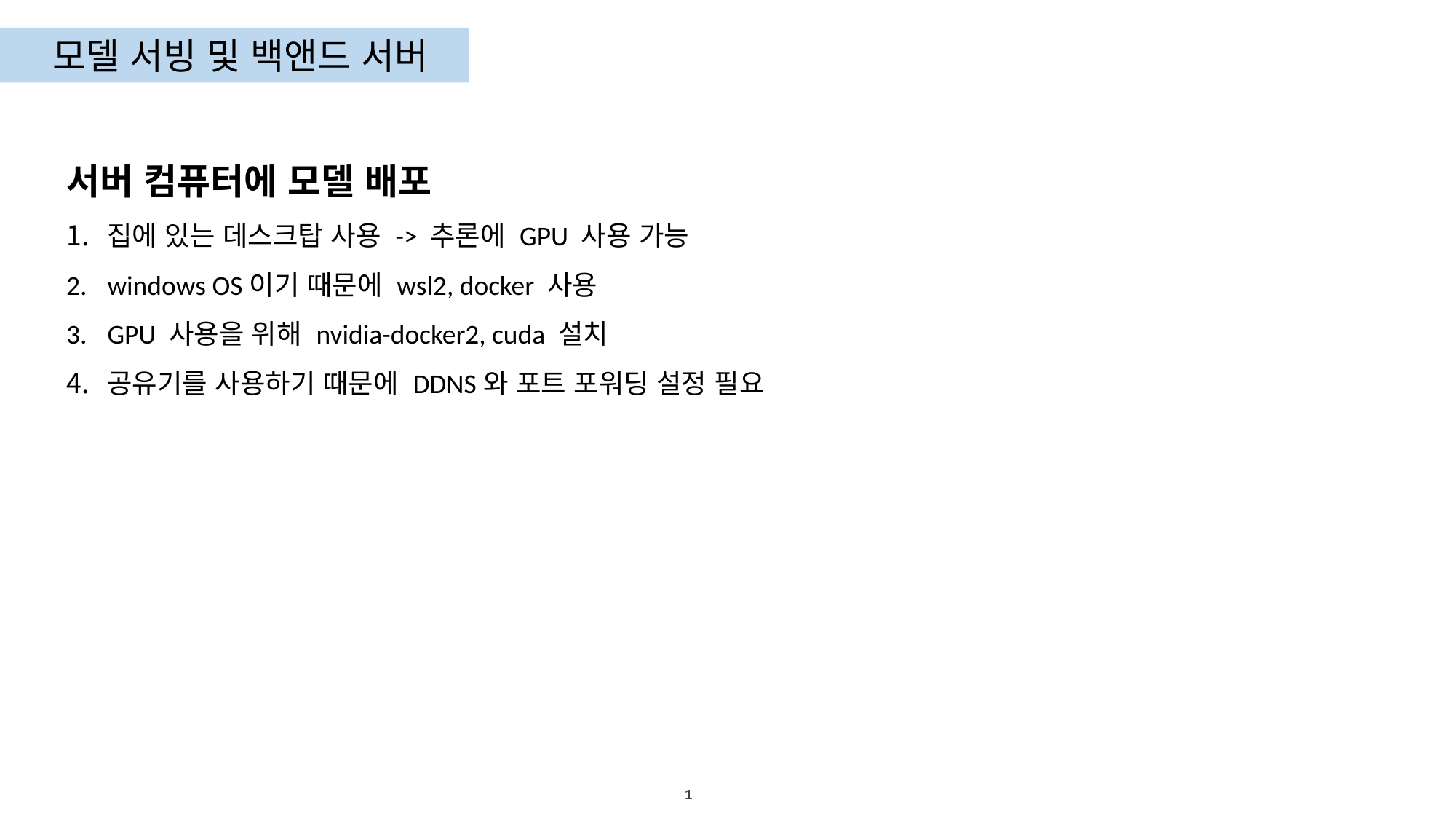

모델 서빙 및 백앤드 서버
서버 컴퓨터에 모델 배포
집에 있는 데스크탑 사용 -> 추론에 GPU 사용 가능
windows OS이기 때문에 wsl2, docker 사용
GPU 사용을 위해 nvidia-docker2, cuda 설치
공유기를 사용하기 때문에 DDNS와 포트 포워딩 설정 필요
1